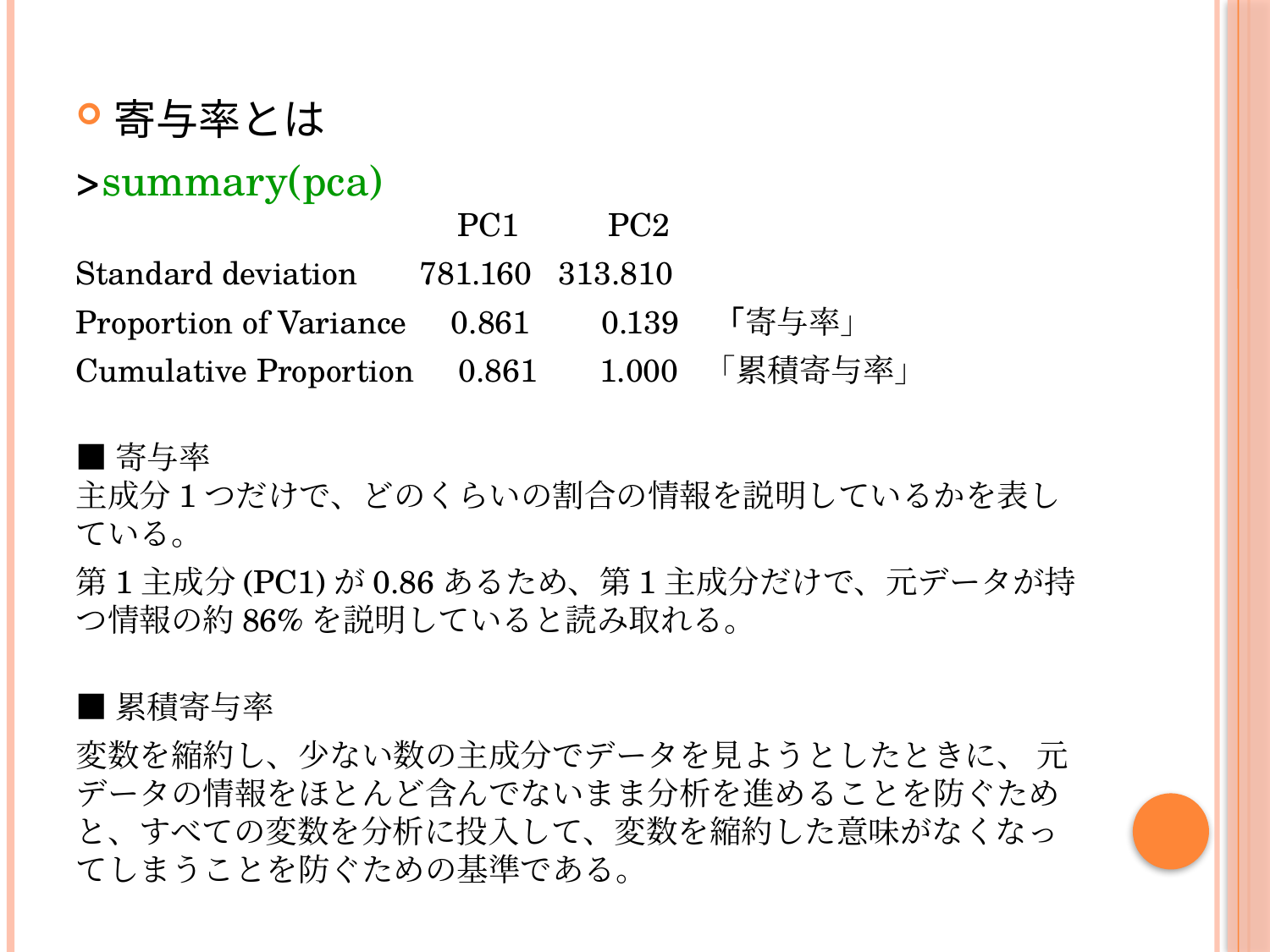

寄与率とは
>summary(pca)
                                           PC1          PC2
Standard deviation       781.160   313.810
Proportion of Variance     0.861        0.139   「寄与率」
Cumulative Proportion     0.861       1.000  「累積寄与率」
■寄与率
主成分1つだけで、どのくらいの割合の情報を説明しているかを表している。
第1主成分(PC1)が0.86あるため、第1主成分だけで、元データが持つ情報の約86%を説明していると読み取れる。
■累積寄与率
変数を縮約し、少ない数の主成分でデータを見ようとしたときに、 元データの情報をほとんど含んでないまま分析を進めることを防ぐためと、すべての変数を分析に投入して、変数を縮約した意味がなくなってしまうことを防ぐための基準である。